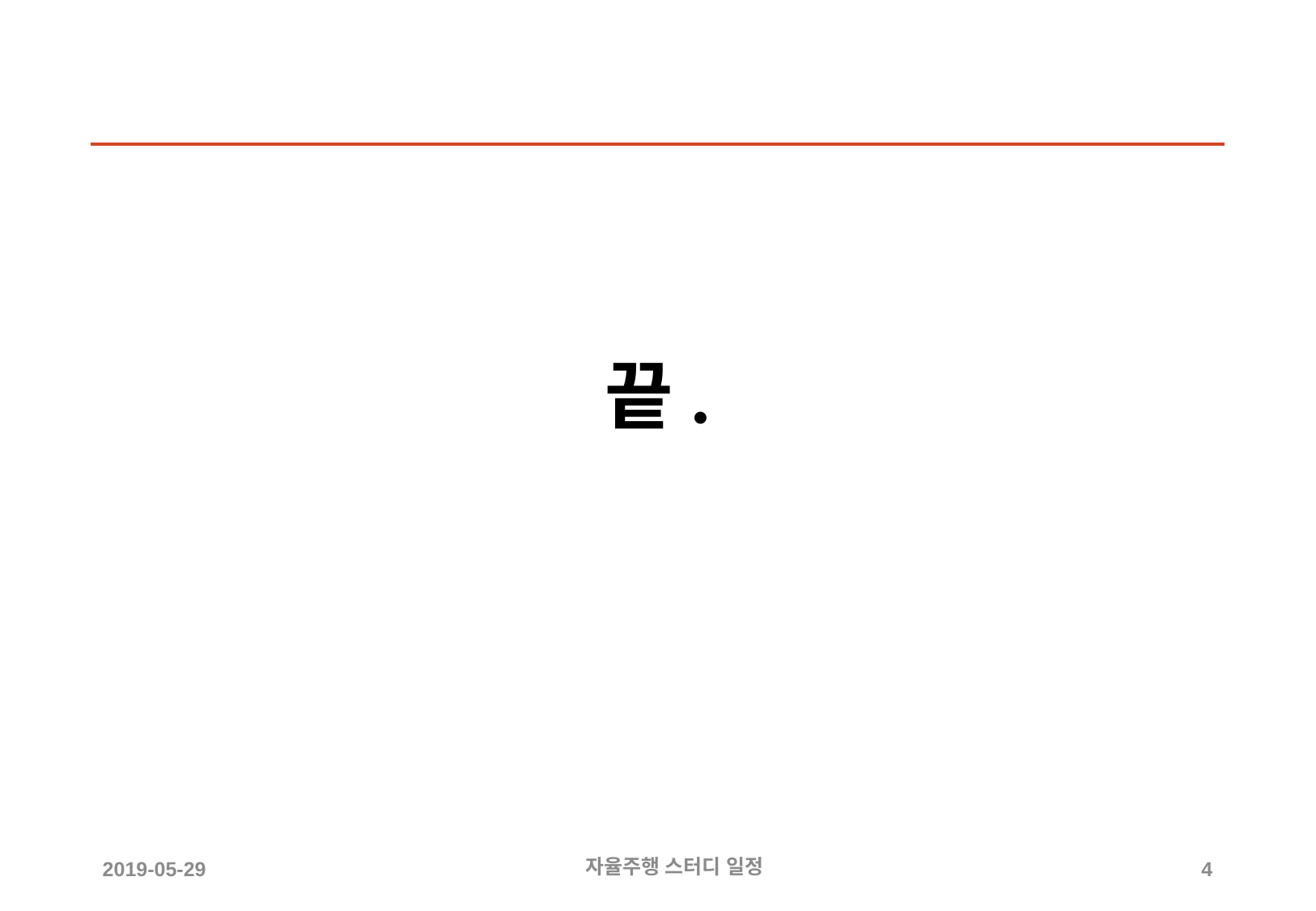

# 끝.
2019-05-29
자율주행 스터디 일정
4